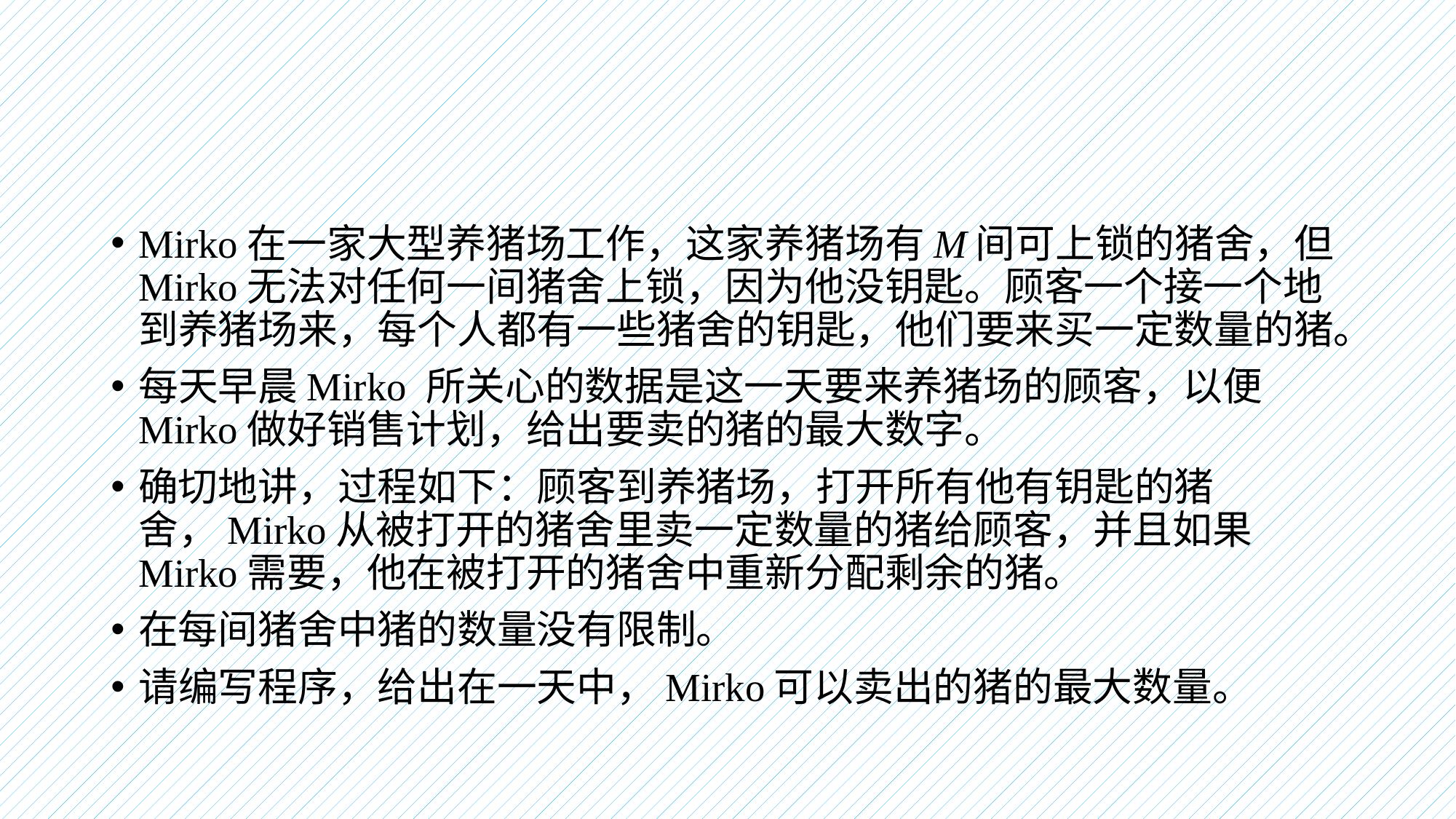

#
Mirko在一家大型养猪场工作，这家养猪场有M间可上锁的猪舍，但Mirko无法对任何一间猪舍上锁，因为他没钥匙。顾客一个接一个地到养猪场来，每个人都有一些猪舍的钥匙，他们要来买一定数量的猪。
每天早晨Mirko 所关心的数据是这一天要来养猪场的顾客，以便Mirko做好销售计划，给出要卖的猪的最大数字。
确切地讲，过程如下：顾客到养猪场，打开所有他有钥匙的猪舍，Mirko从被打开的猪舍里卖一定数量的猪给顾客，并且如果Mirko需要，他在被打开的猪舍中重新分配剩余的猪。
在每间猪舍中猪的数量没有限制。
请编写程序，给出在一天中，Mirko可以卖出的猪的最大数量。